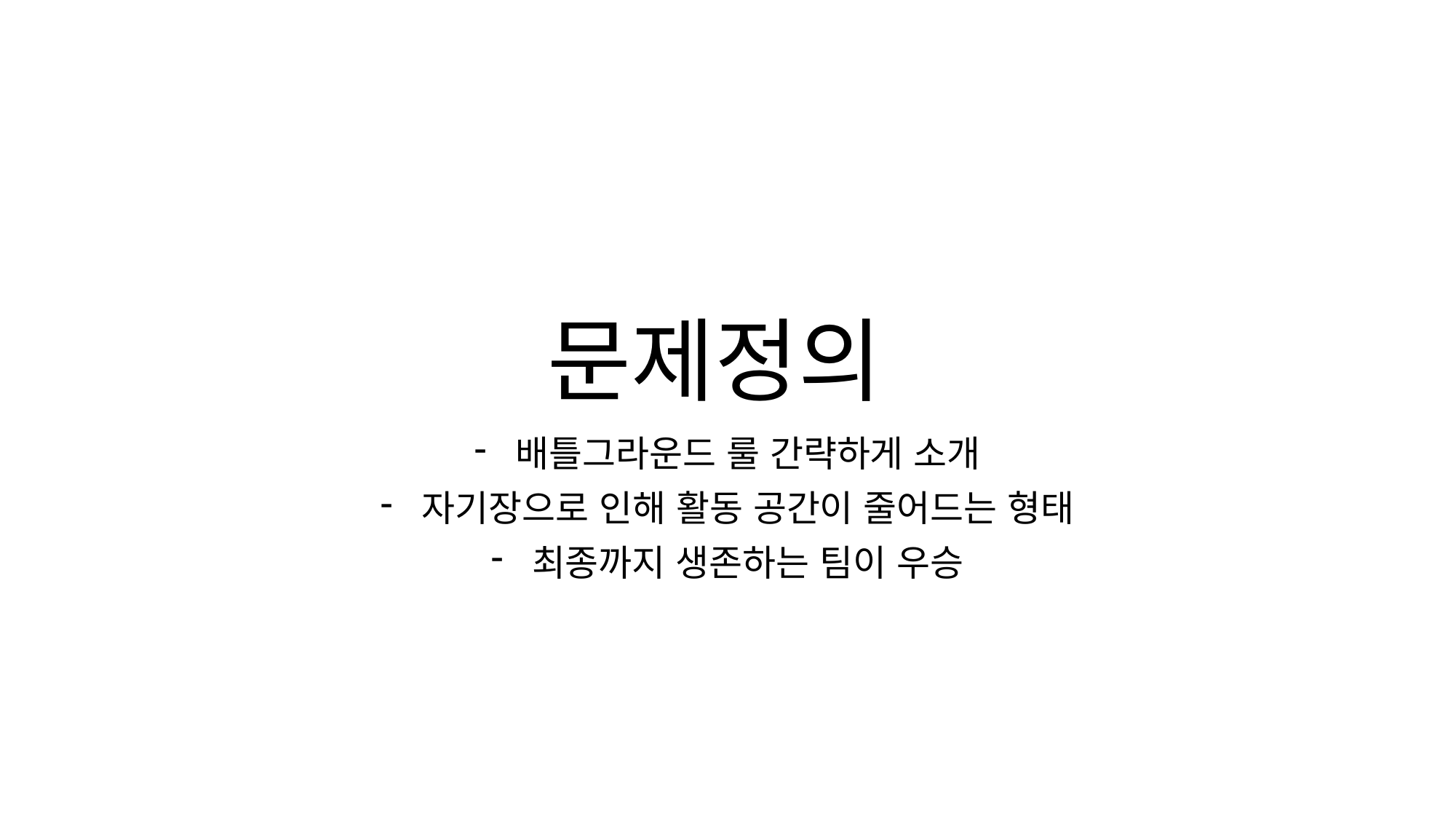

# 문제정의
배틀그라운드 룰 간략하게 소개
자기장으로 인해 활동 공간이 줄어드는 형태
최종까지 생존하는 팀이 우승